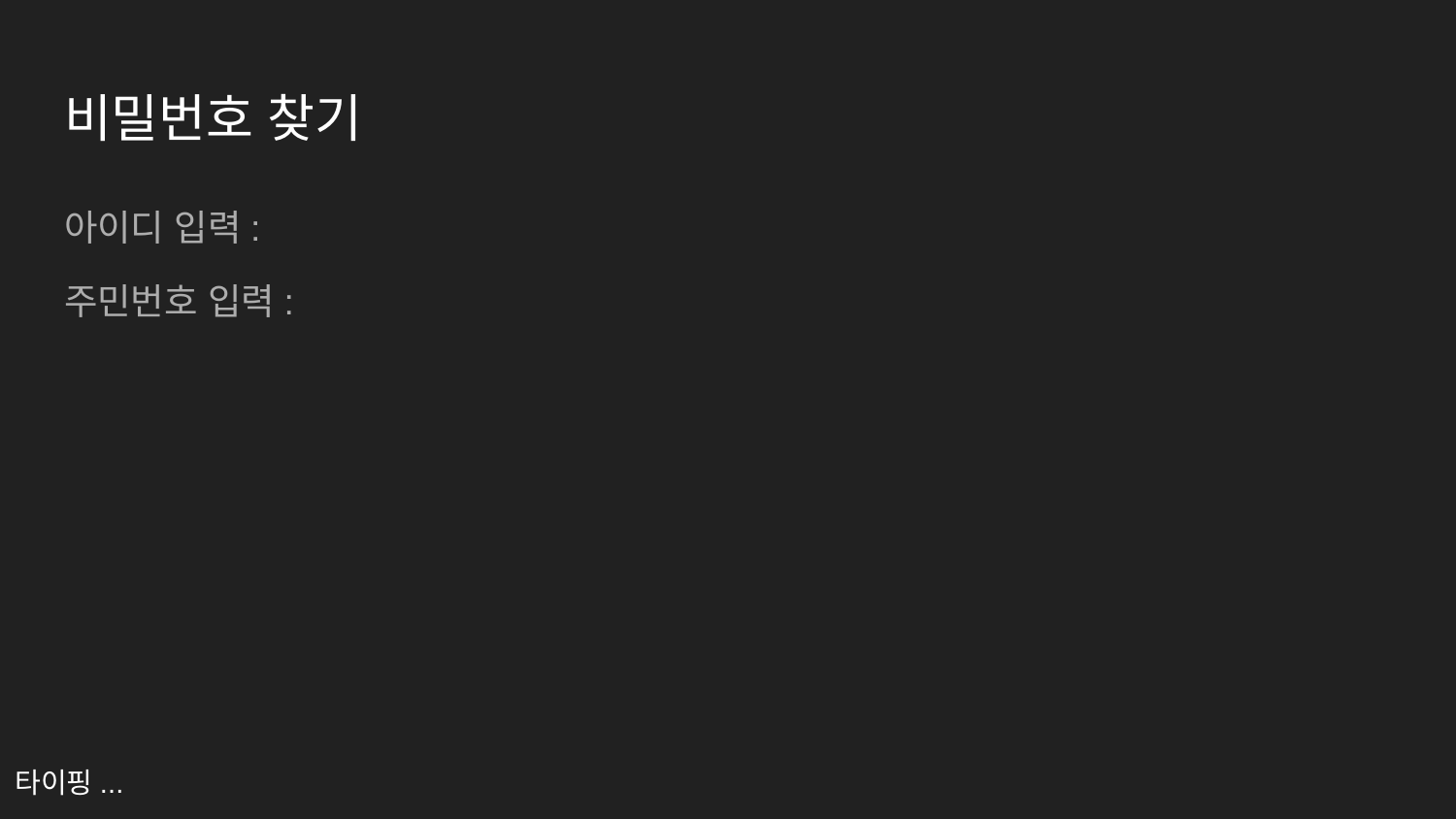

# 비밀번호 찾기
아이디 입력:
주민번호 입력:
타이핑...